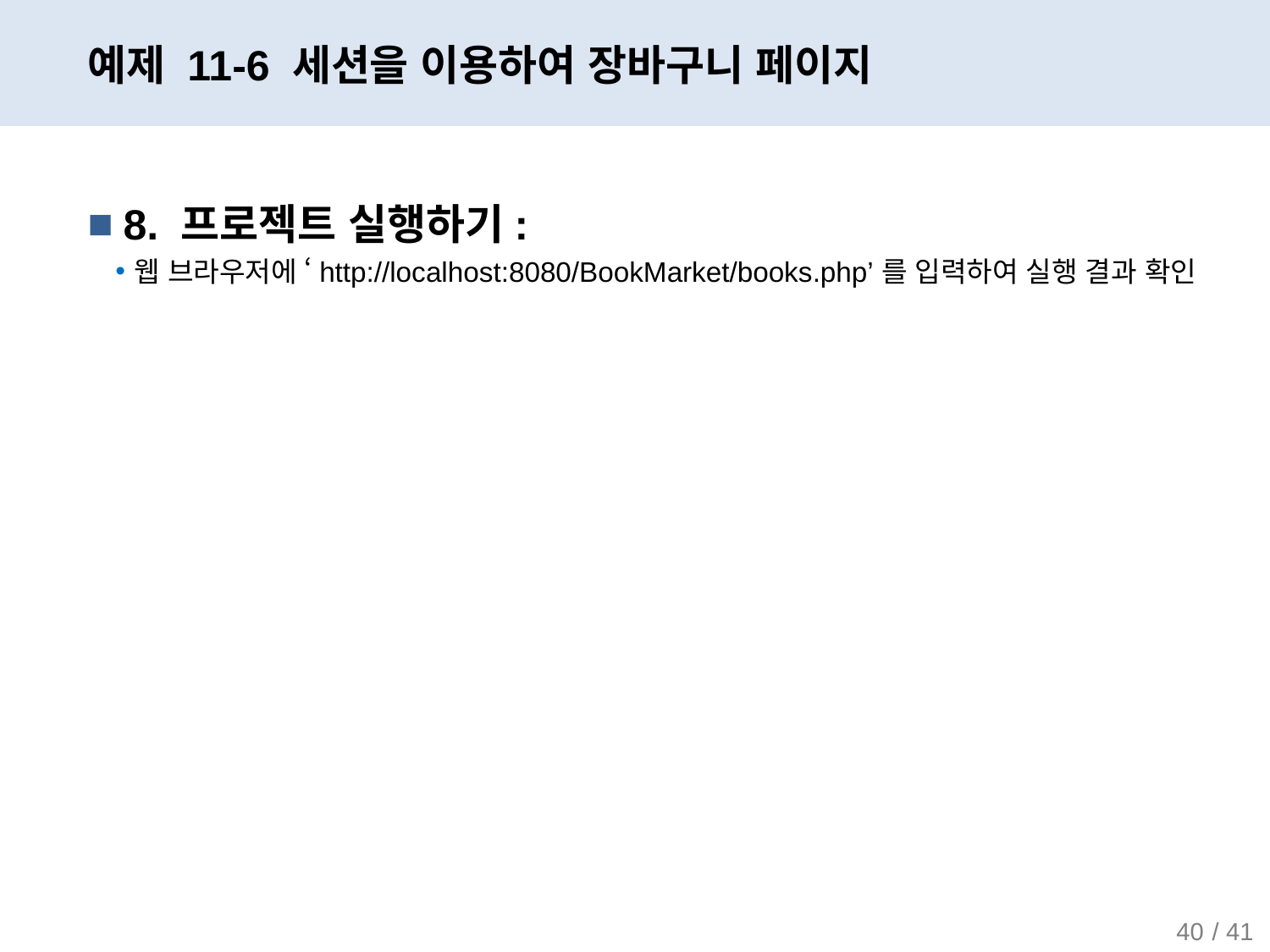

# 예제 11-6 세션을 이용하여 장바구니 페이지
8. 프로젝트 실행하기:
웹 브라우저에 ‘http://localhost:8080/BookMarket/books.php’를 입력하여 실행 결과 확인